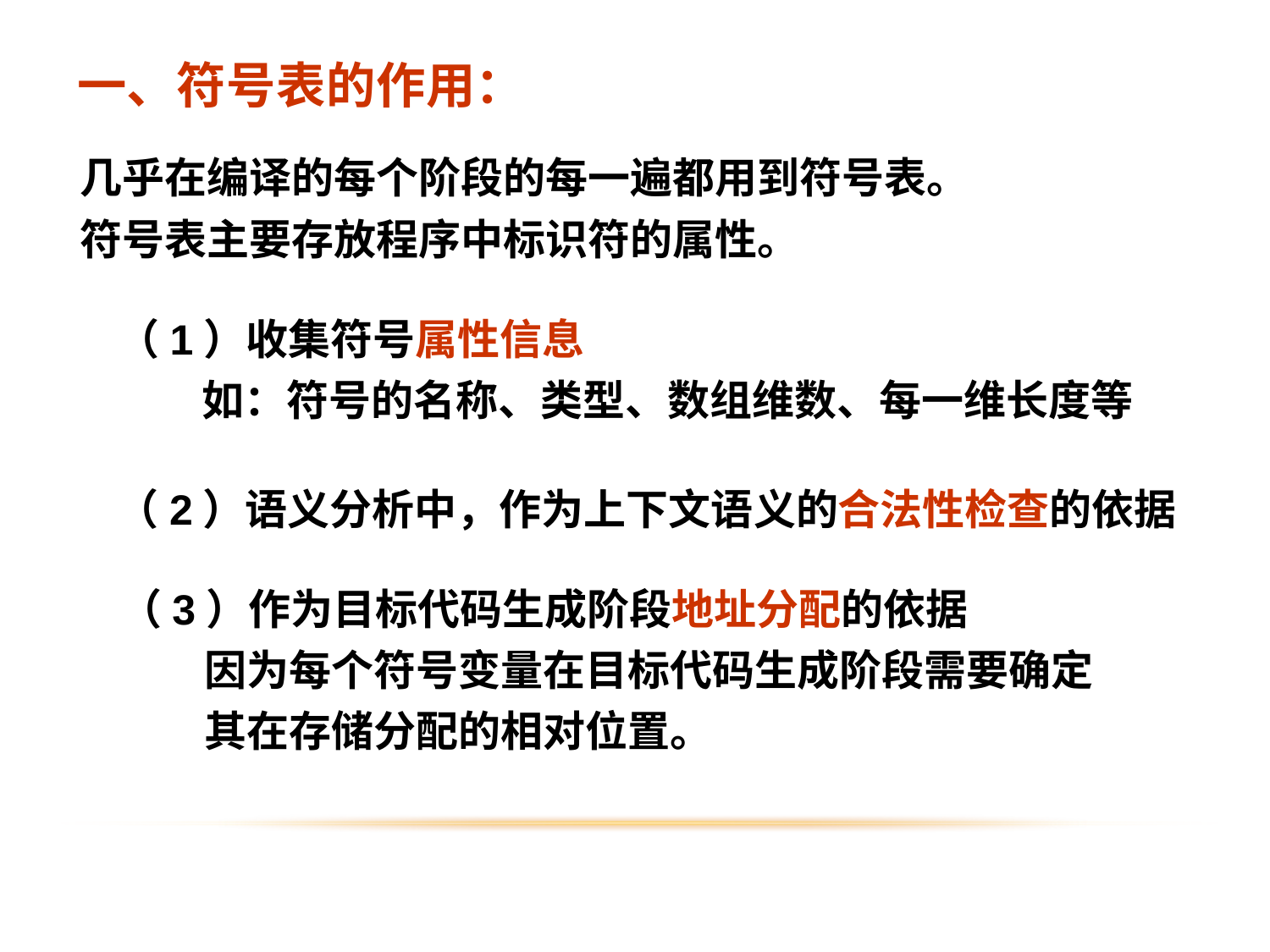

一、符号表的作用：
几乎在编译的每个阶段的每一遍都用到符号表。
符号表主要存放程序中标识符的属性。
（1）收集符号属性信息
	如：符号的名称、类型、数组维数、每一维长度等
（2）语义分析中，作为上下文语义的合法性检查的依据
（3）作为目标代码生成阶段地址分配的依据
	因为每个符号变量在目标代码生成阶段需要确定其在存储分配的相对位置。